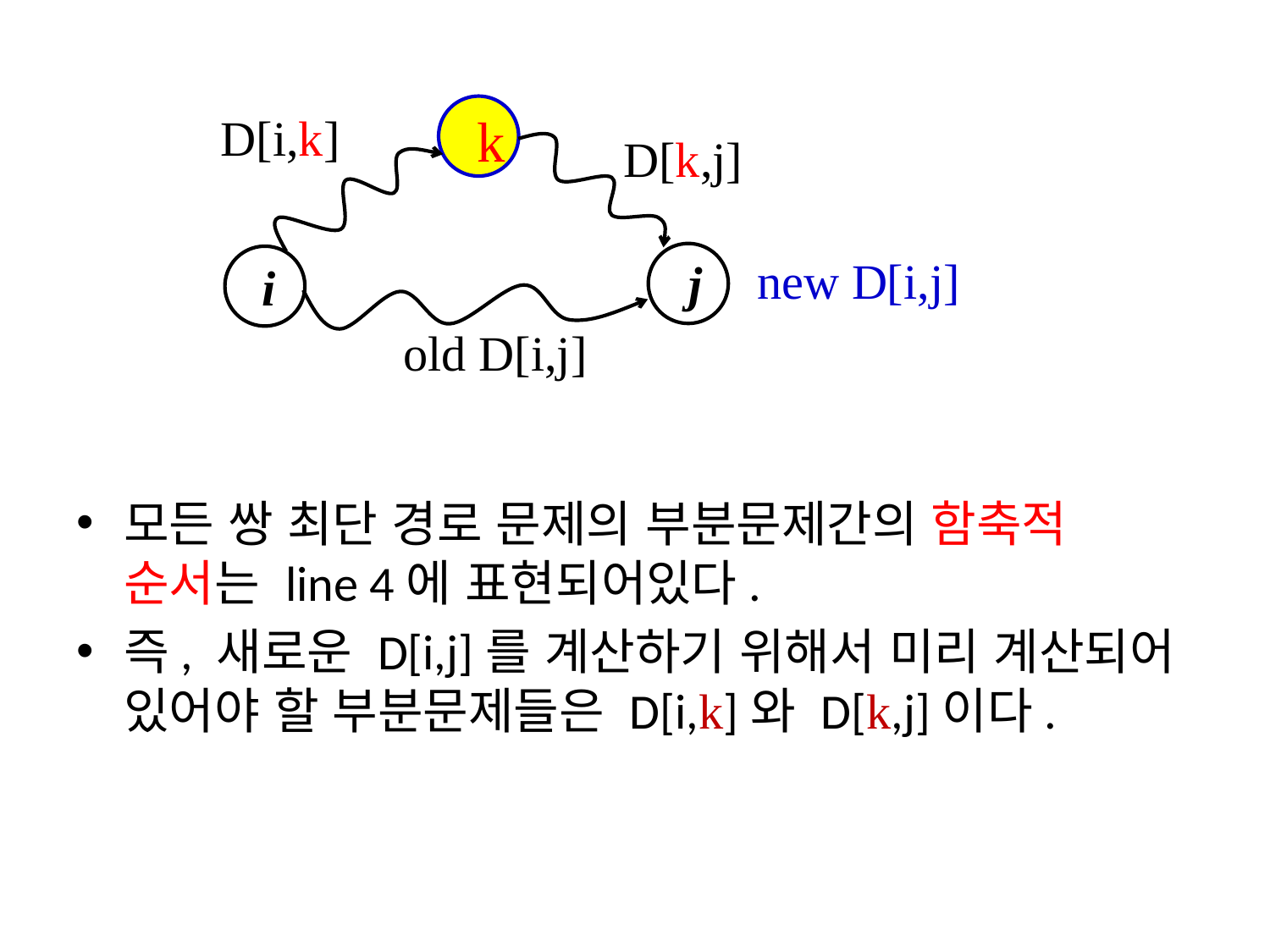

k
D[i,k]
D[k,j]

new D[i,j]

j
i

old D[i,j]
모든 쌍 최단 경로 문제의 부분문제간의 함축적 순서는 line 4에 표현되어있다.
즉, 새로운 D[i,j]를 계산하기 위해서 미리 계산되어 있어야 할 부분문제들은 D[i,k]와 D[k,j]이다.